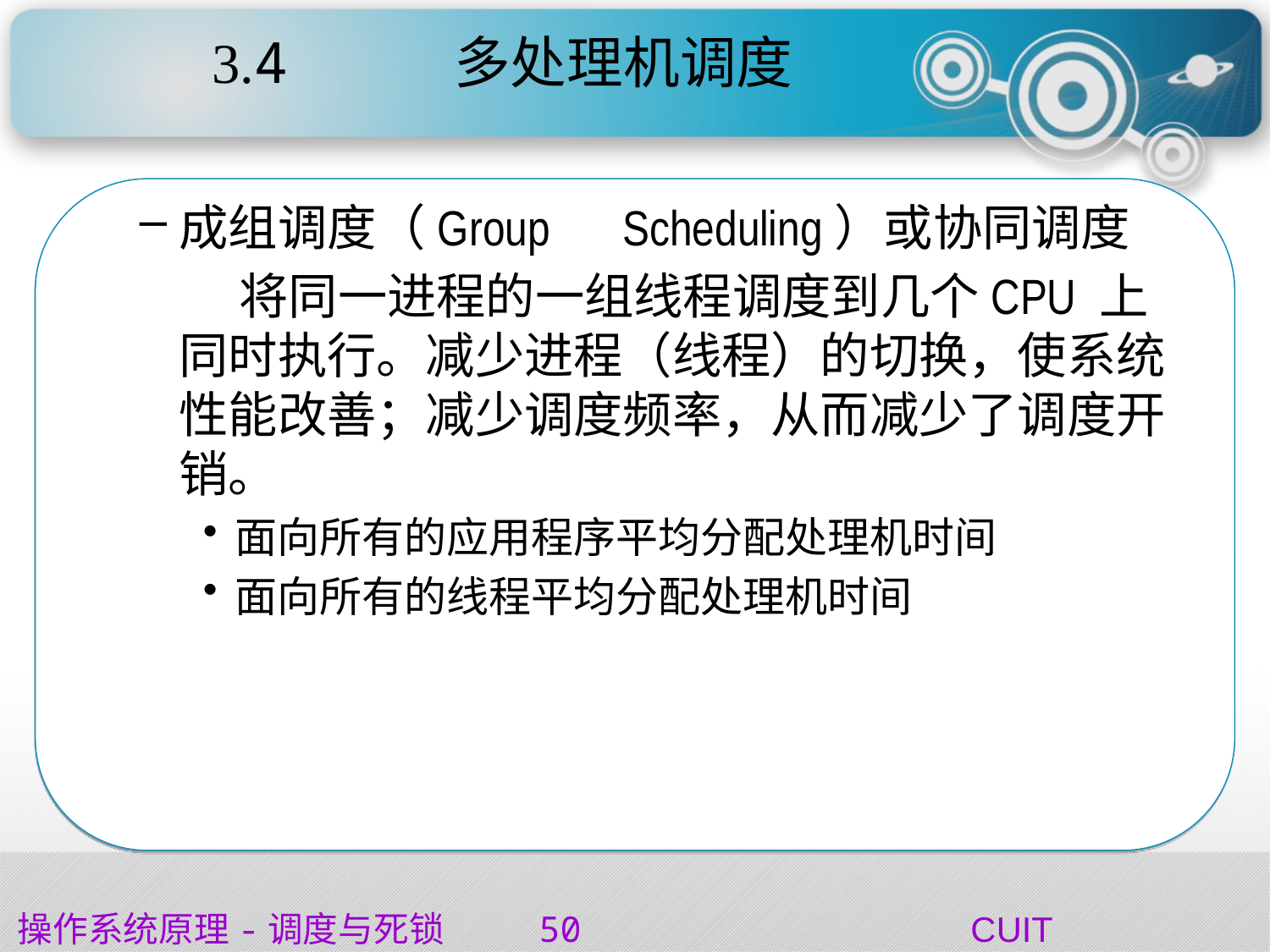

# 3.4	   多处理机调度
成组调度（Group　Scheduling）或协同调度
        将同一进程的一组线程调度到几个CPU 上同时执行。减少进程（线程）的切换，使系统性能改善；减少调度频率，从而减少了调度开销。
面向所有的应用程序平均分配处理机时间
面向所有的线程平均分配处理机时间